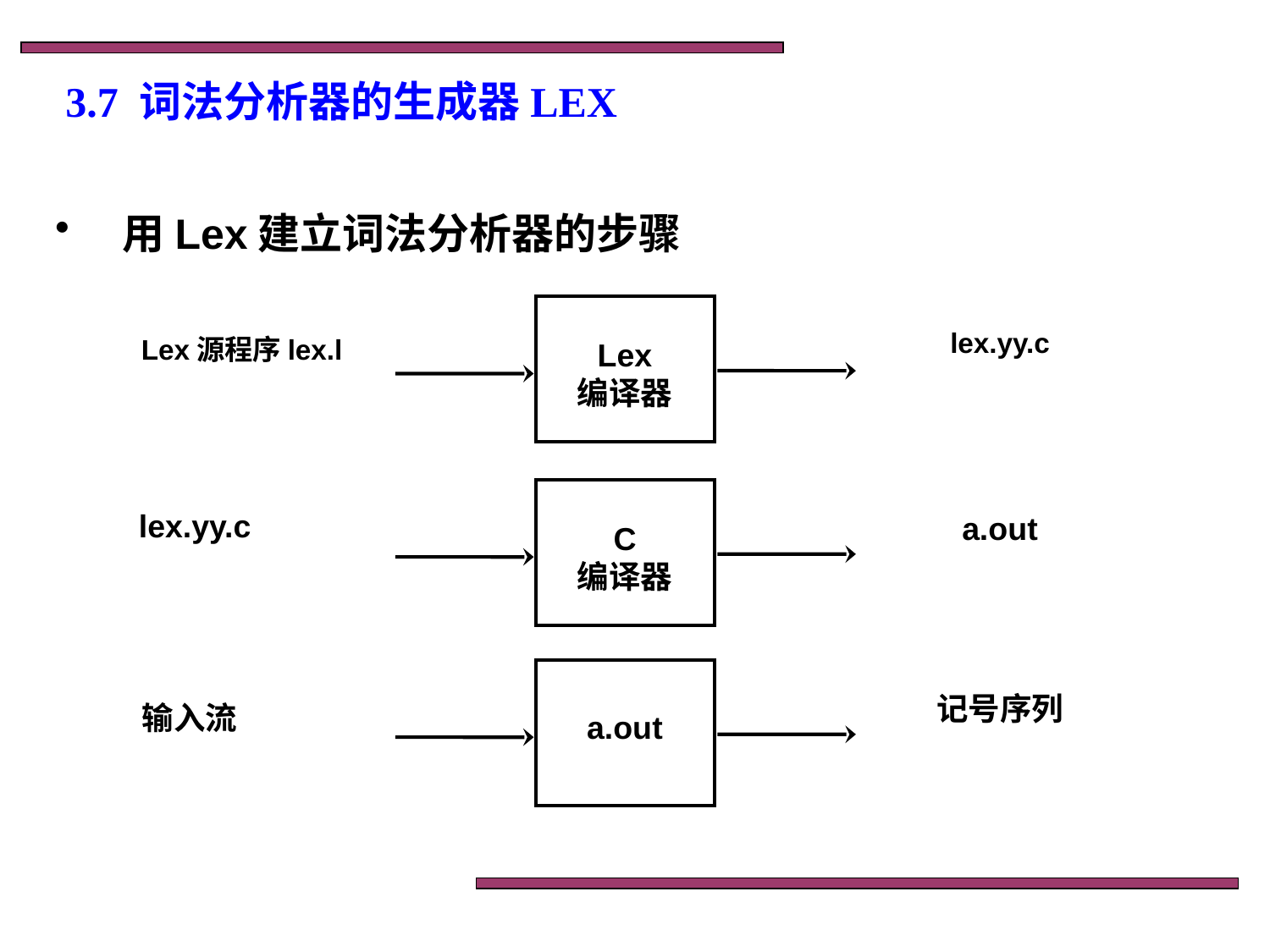

# 3.7 词法分析器的生成器LEX
 用Lex建立词法分析器的步骤

Lex
编译器
lex.yy.c
Lex源程序lex.l

C
编译器
lex.yy.c
a.out

a.out
记号序列
输入流